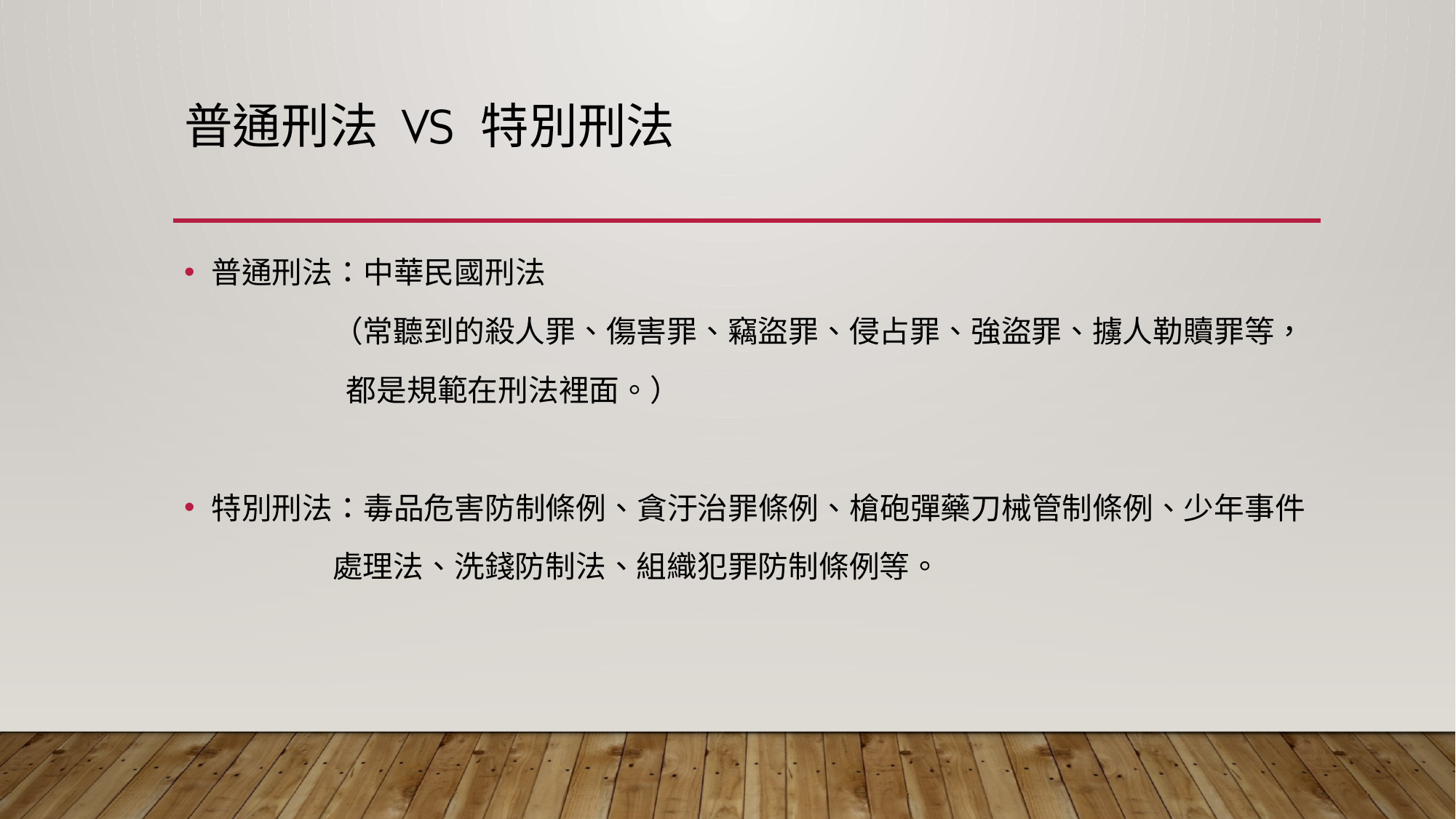

# 普通刑法 vs 特別刑法
普通刑法：中華民國刑法
                     （常聽到的殺人罪、傷害罪、竊盜罪、侵占罪、強盜罪、擄人勒贖罪等，
                       都是規範在刑法裡面。）

特別刑法：毒品危害防制條例、貪汙治罪條例、槍砲彈藥刀械管制條例、少年事件
                     處理法、洗錢防制法、組織犯罪防制條例等。